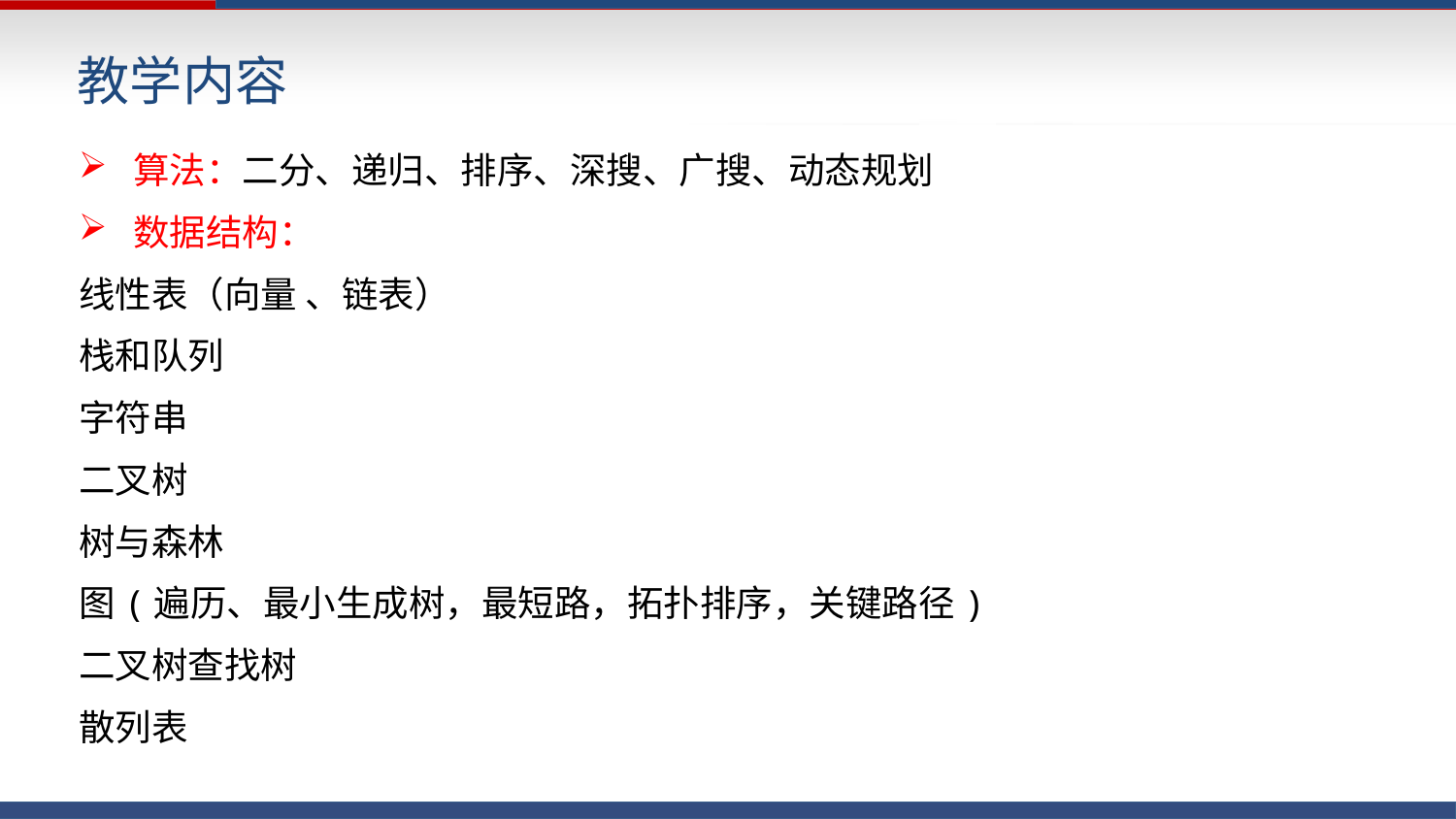

教学内容
算法：二分、递归、排序、深搜、广搜、动态规划
数据结构：
线性表（向量 、链表）
栈和队列
字符串
二叉树
树与森林
图(遍历、最小生成树，最短路，拓扑排序，关键路径)
二叉树查找树
散列表